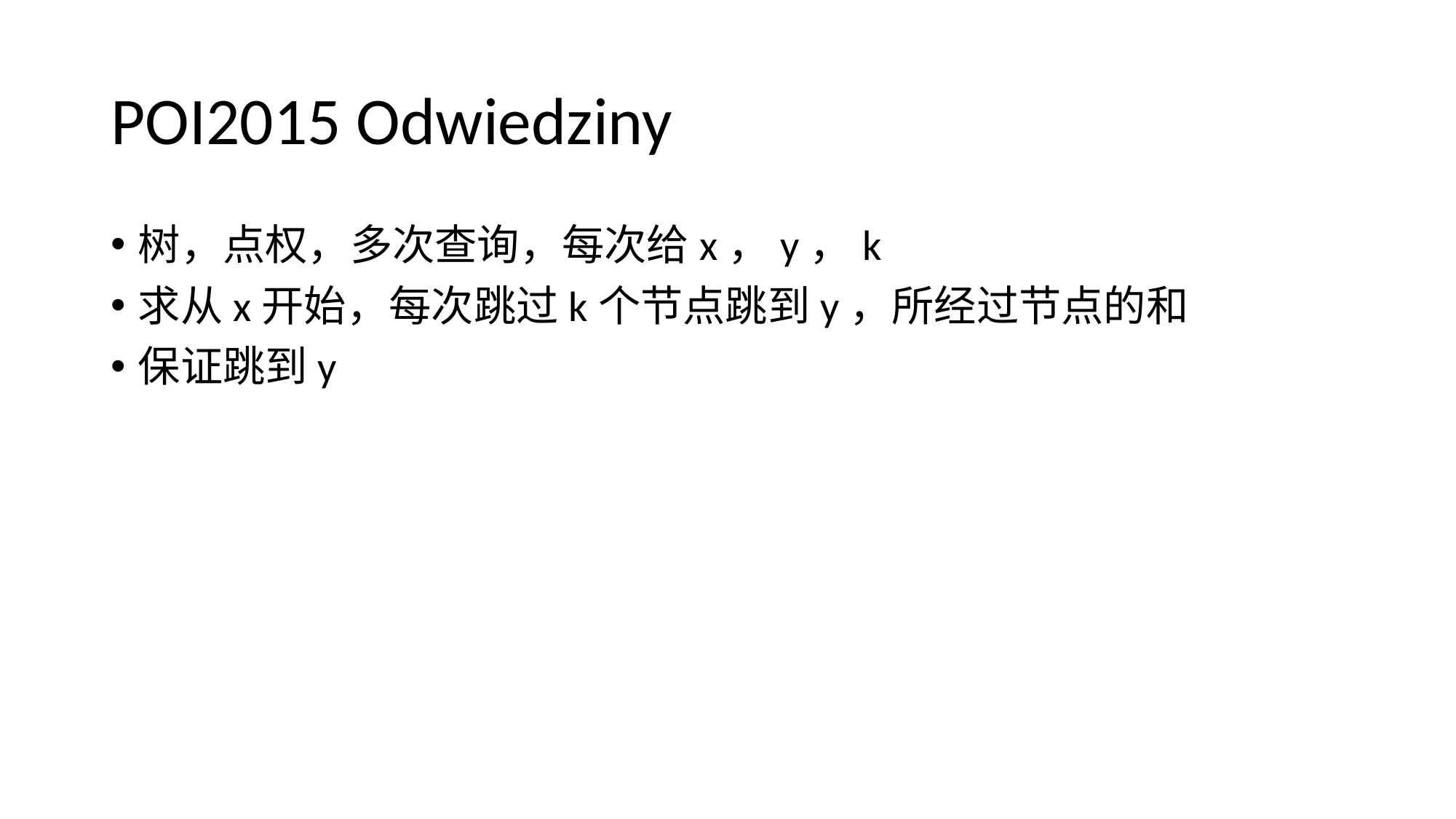

# POI2015 Odwiedziny
树，点权，多次查询，每次给x，y，k
求从x开始，每次跳过k个节点跳到y，所经过节点的和
保证跳到y